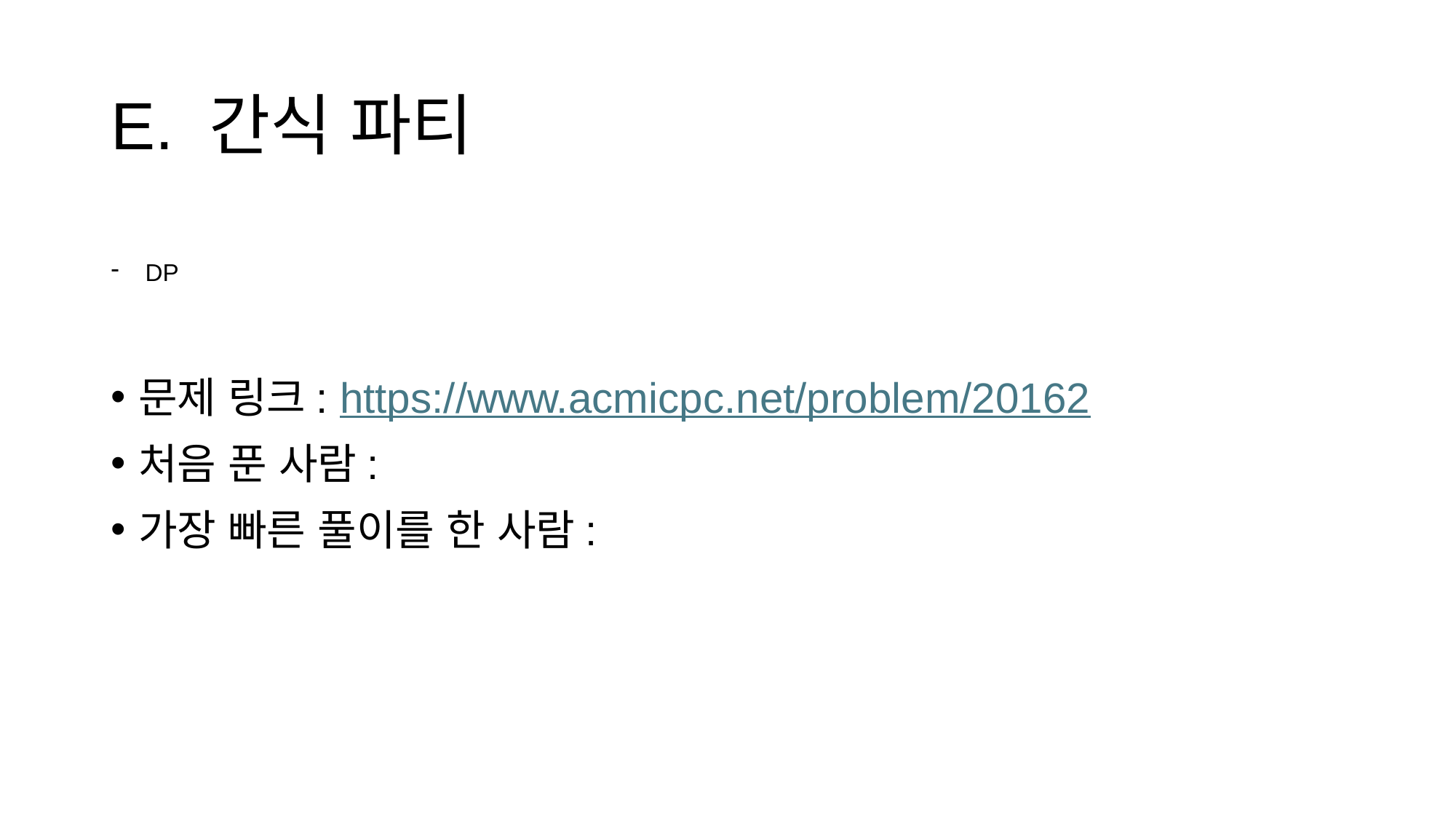

# E. 간식 파티
DP

문제 링크: https://www.acmicpc.net/problem/20162
처음 푼 사람:
가장 빠른 풀이를 한 사람: